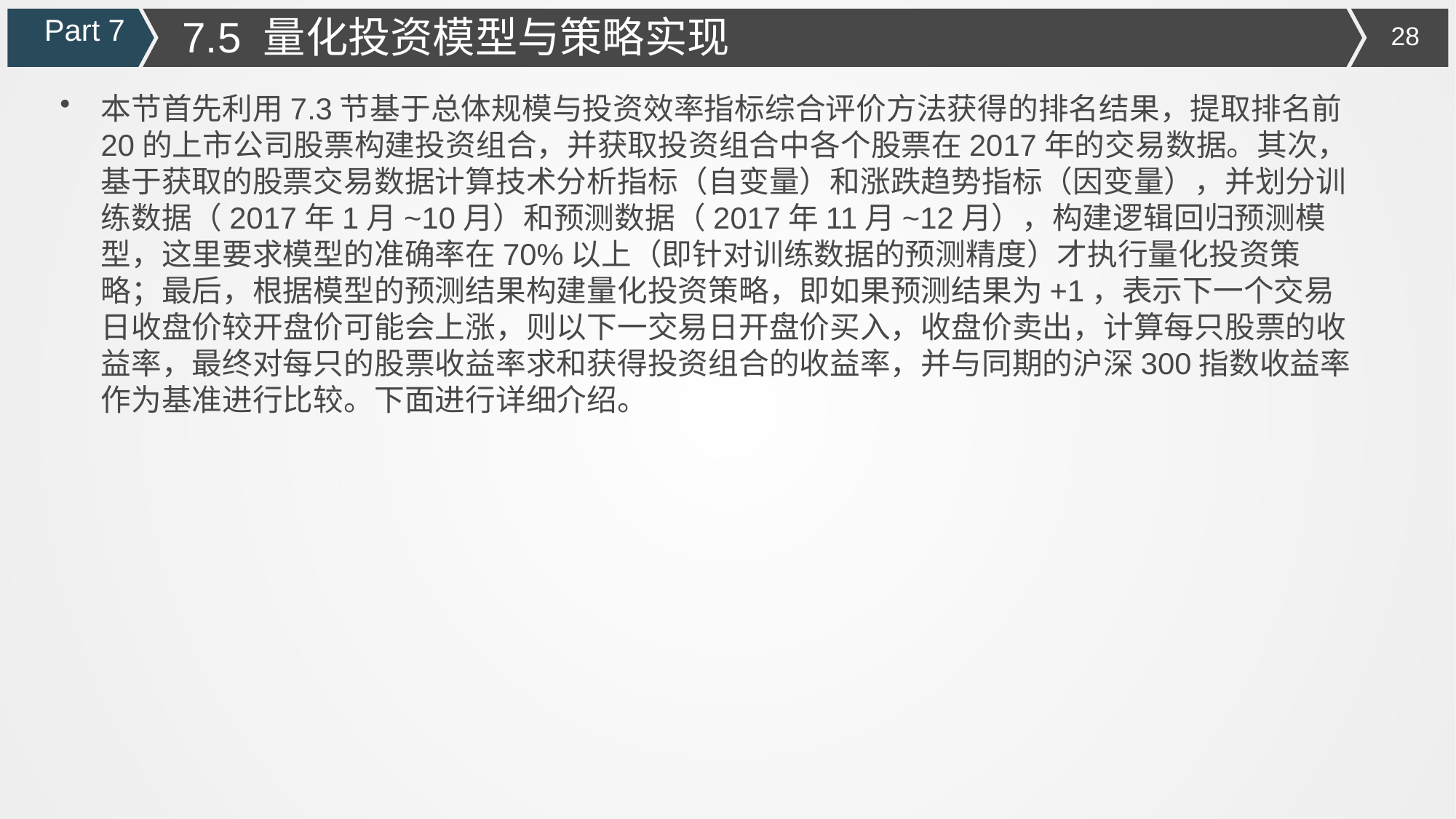

7.5 量化投资模型与策略实现
Part 7
本节首先利用7.3节基于总体规模与投资效率指标综合评价方法获得的排名结果，提取排名前20的上市公司股票构建投资组合，并获取投资组合中各个股票在2017年的交易数据。其次，基于获取的股票交易数据计算技术分析指标（自变量）和涨跌趋势指标（因变量），并划分训练数据（2017年1月~10月）和预测数据（2017年11月~12月），构建逻辑回归预测模型，这里要求模型的准确率在70%以上（即针对训练数据的预测精度）才执行量化投资策略；最后，根据模型的预测结果构建量化投资策略，即如果预测结果为+1，表示下一个交易日收盘价较开盘价可能会上涨，则以下一交易日开盘价买入，收盘价卖出，计算每只股票的收益率，最终对每只的股票收益率求和获得投资组合的收益率，并与同期的沪深300指数收益率作为基准进行比较。下面进行详细介绍。